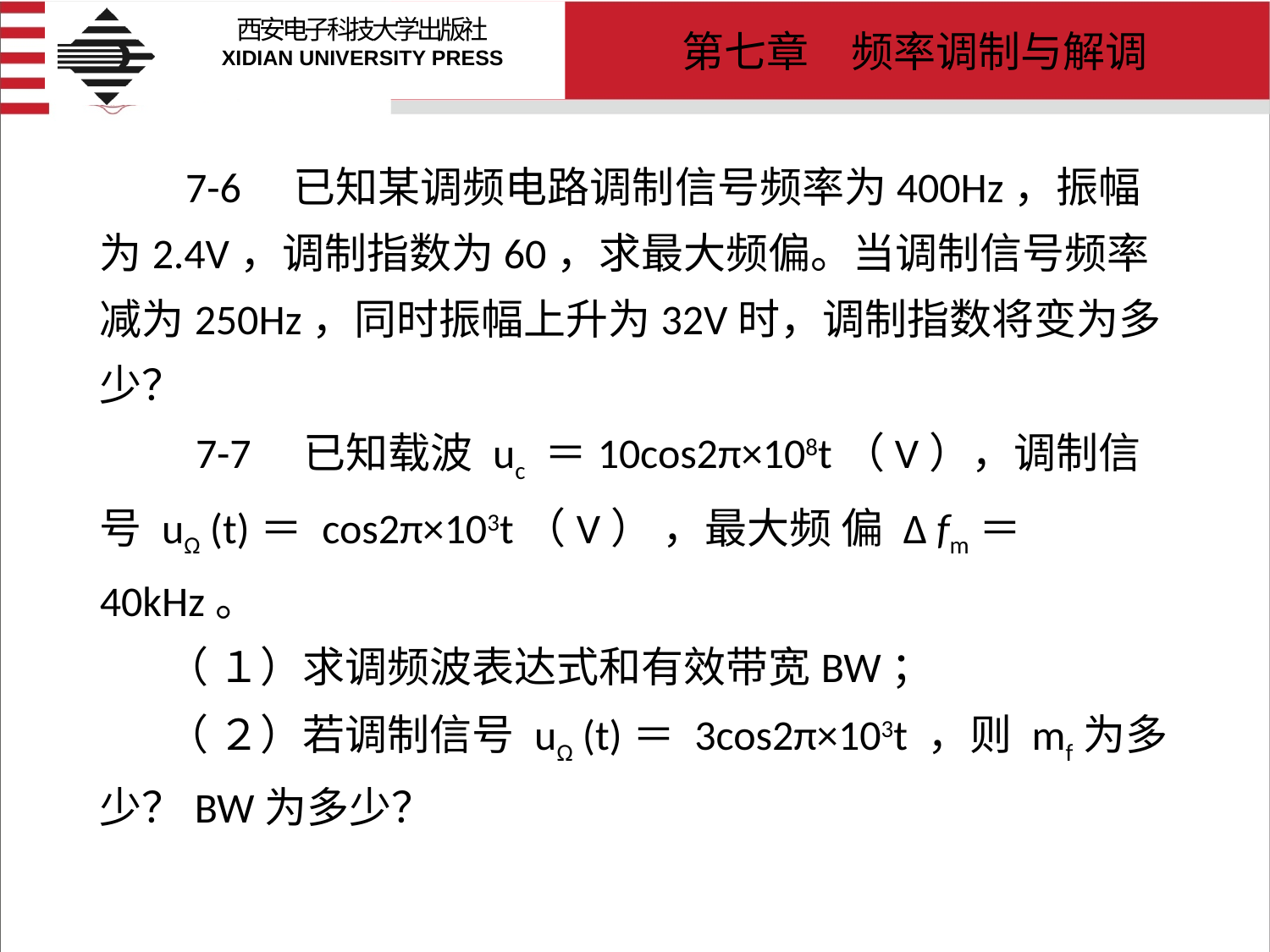

# 7-6　已知某调频电路调制信号频率为400Hz，振幅为2.4V，调制指数为60，求最大频偏。当调制信号频率减为250Hz，同时振幅上升为32V时，调制指数将变为多少？ 7-7　已知载波 uc ＝10cos2π×108t（V），调制信号 uΩ (t)＝ cos2π×103t（V） ，最大频 偏 Δ fm＝40kHz。 （ １）求调频波表达式和有效带宽BW； （ ２）若调制信号 uΩ (t)＝ 3cos2π×103t ，则 mf为多少？BW为多少？